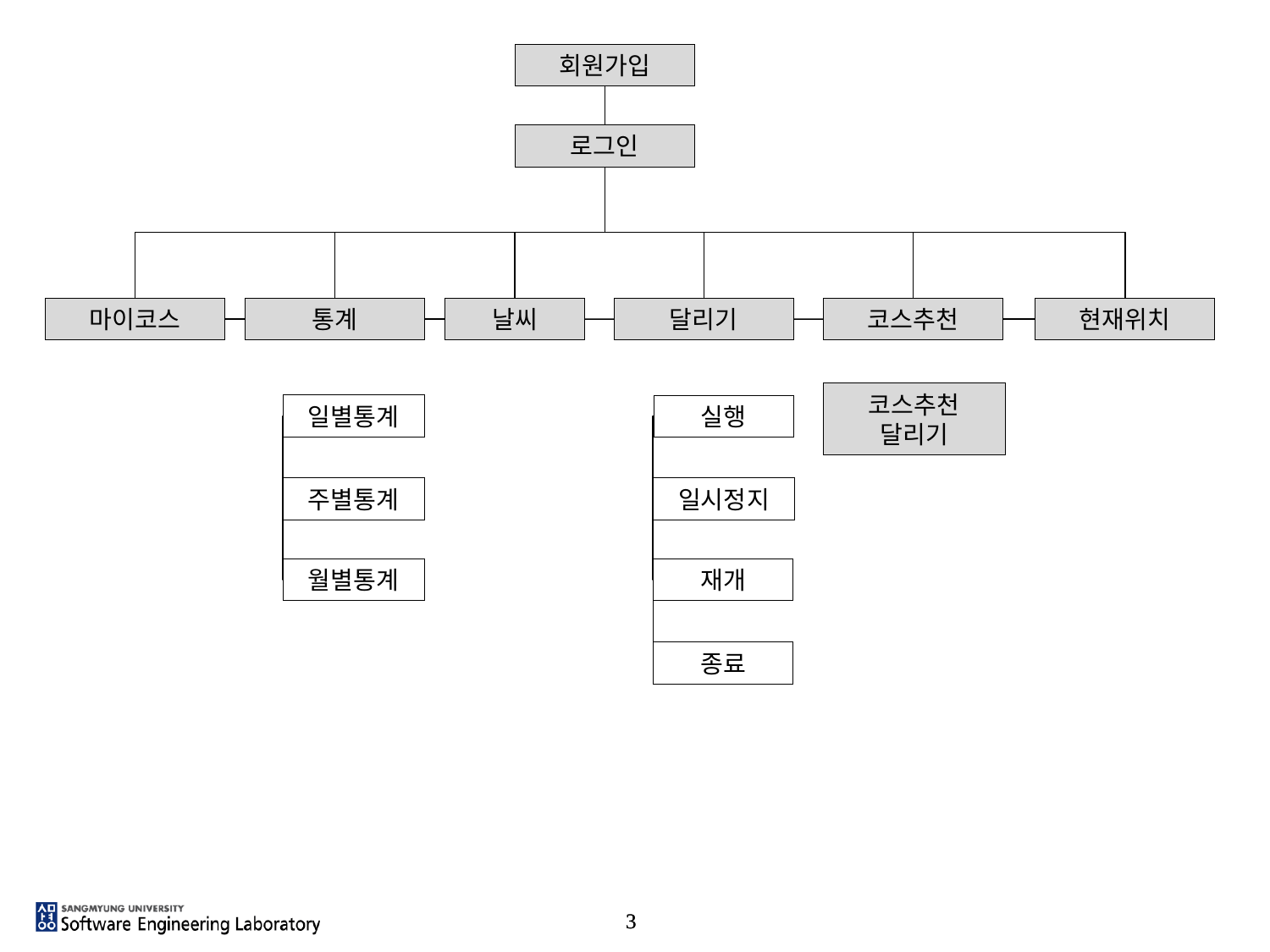

회원가입
로그인
현재위치
코스추천
날씨
통계
마이코스
달리기
코스추천
달리기
일별통계
실행
주별통계
일시정지
월별통계
재개
종료